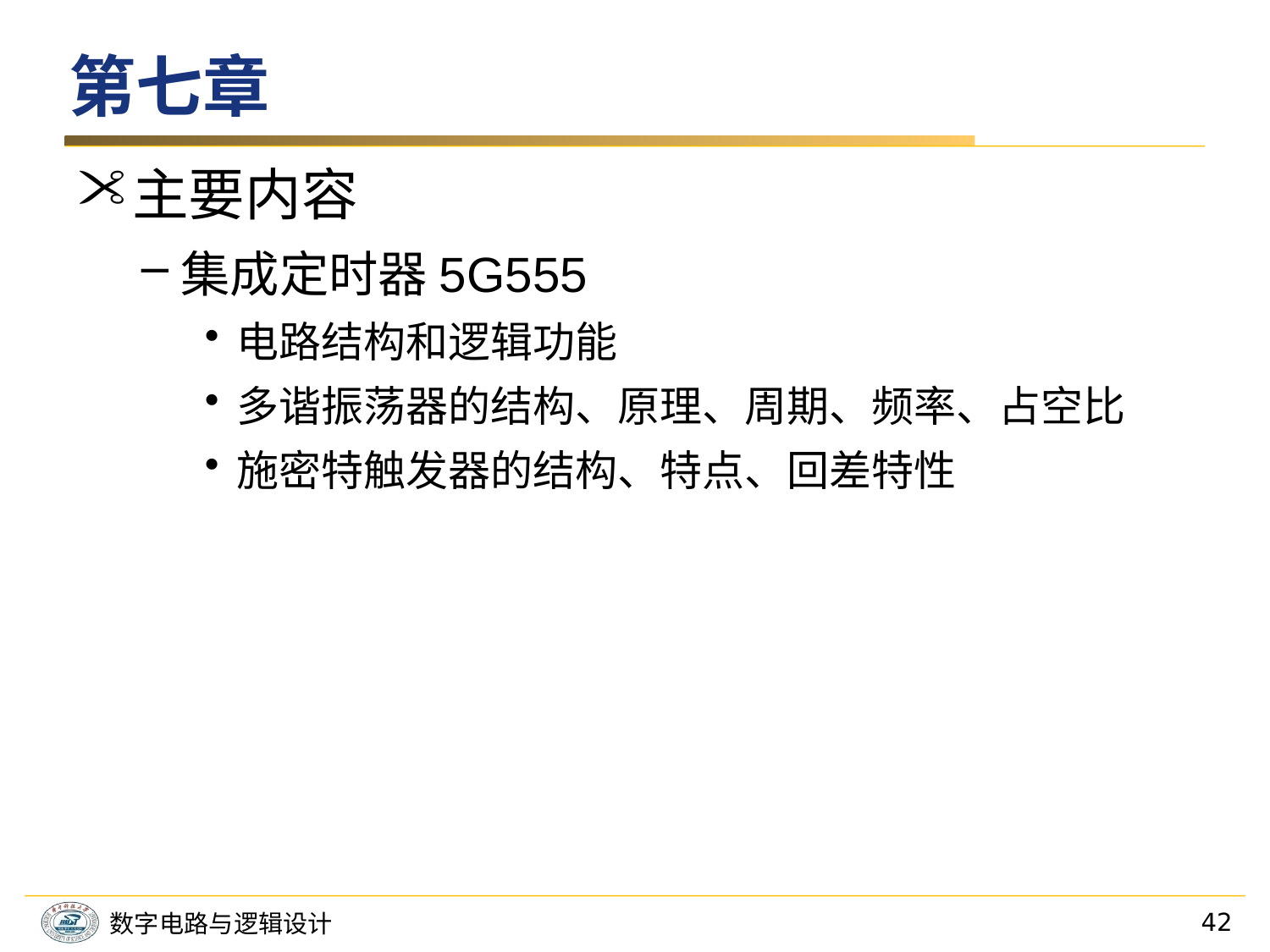

# 第七章
主要内容
集成定时器5G555
电路结构和逻辑功能
多谐振荡器的结构、原理、周期、频率、占空比
施密特触发器的结构、特点、回差特性
42
数字电路与逻辑设计